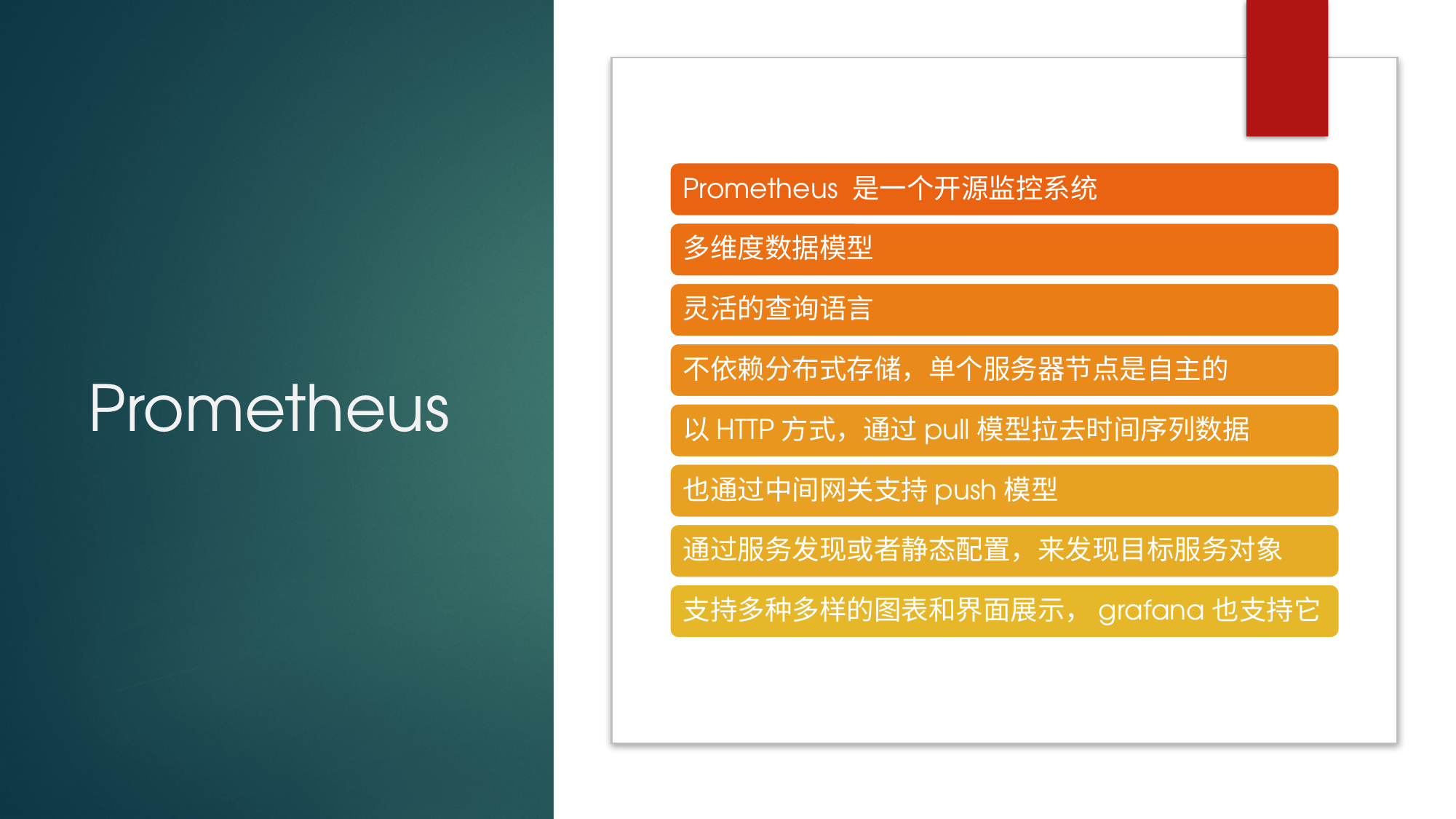

Prometheus 是一个开源监控系统
多维度数据模型
灵活的查询语言
不依赖分布式存储，单个服务器节点是自主的
以HTTP方式，通过pull模型拉去时间序列数据
也通过中间网关支持push模型
通过服务发现或者静态配置，来发现目标服务对象
支持多种多样的图表和界面展示，grafana也支持它
# Prometheus